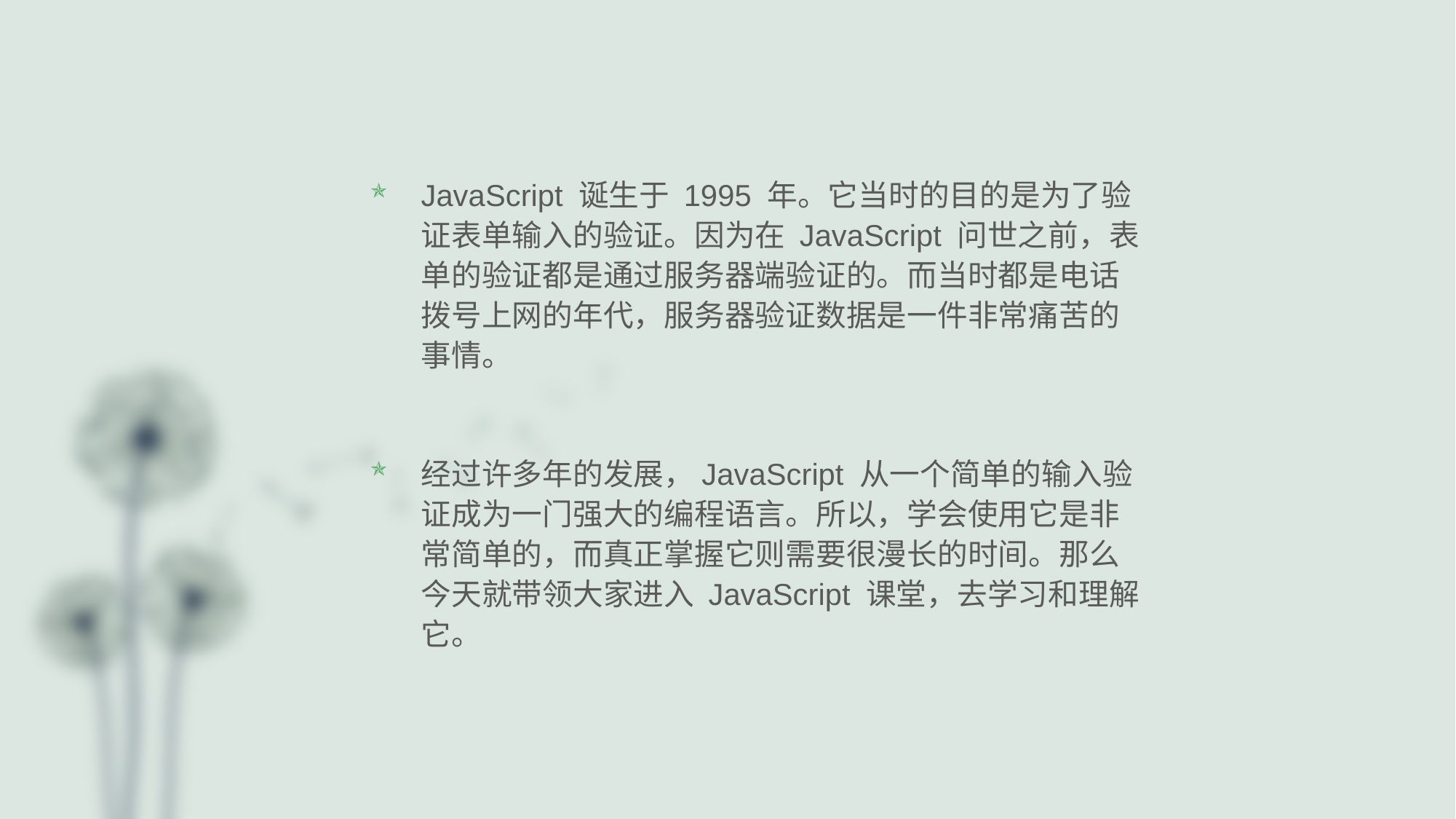

JavaScript 诞生于 1995 年。它当时的目的是为了验证表单输入的验证。因为在 JavaScript 问世之前，表单的验证都是通过服务器端验证的。而当时都是电话拨号上网的年代，服务器验证数据是一件非常痛苦的事情。

经过许多年的发展，JavaScript 从一个简单的输入验证成为一门强大的编程语言。所以，学会使用它是非常简单的，而真正掌握它则需要很漫长的时间。那么今天就带领大家进入 JavaScript 课堂，去学习和理解它。